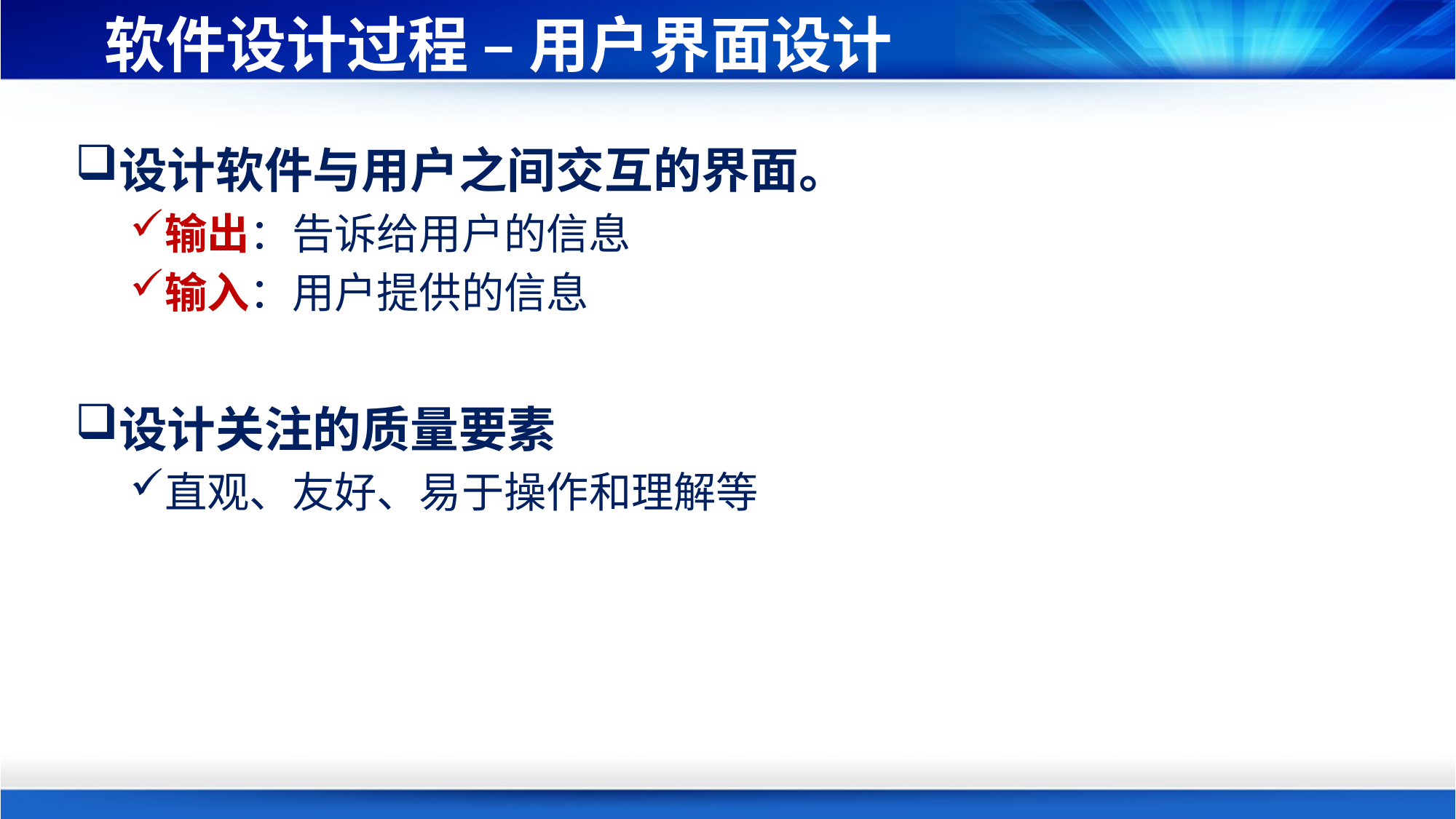

# 软件设计过程 – 用户界面设计
设计软件与用户之间交互的界面。
输出：告诉给用户的信息
输入：用户提供的信息

设计关注的质量要素
直观、友好、易于操作和理解等